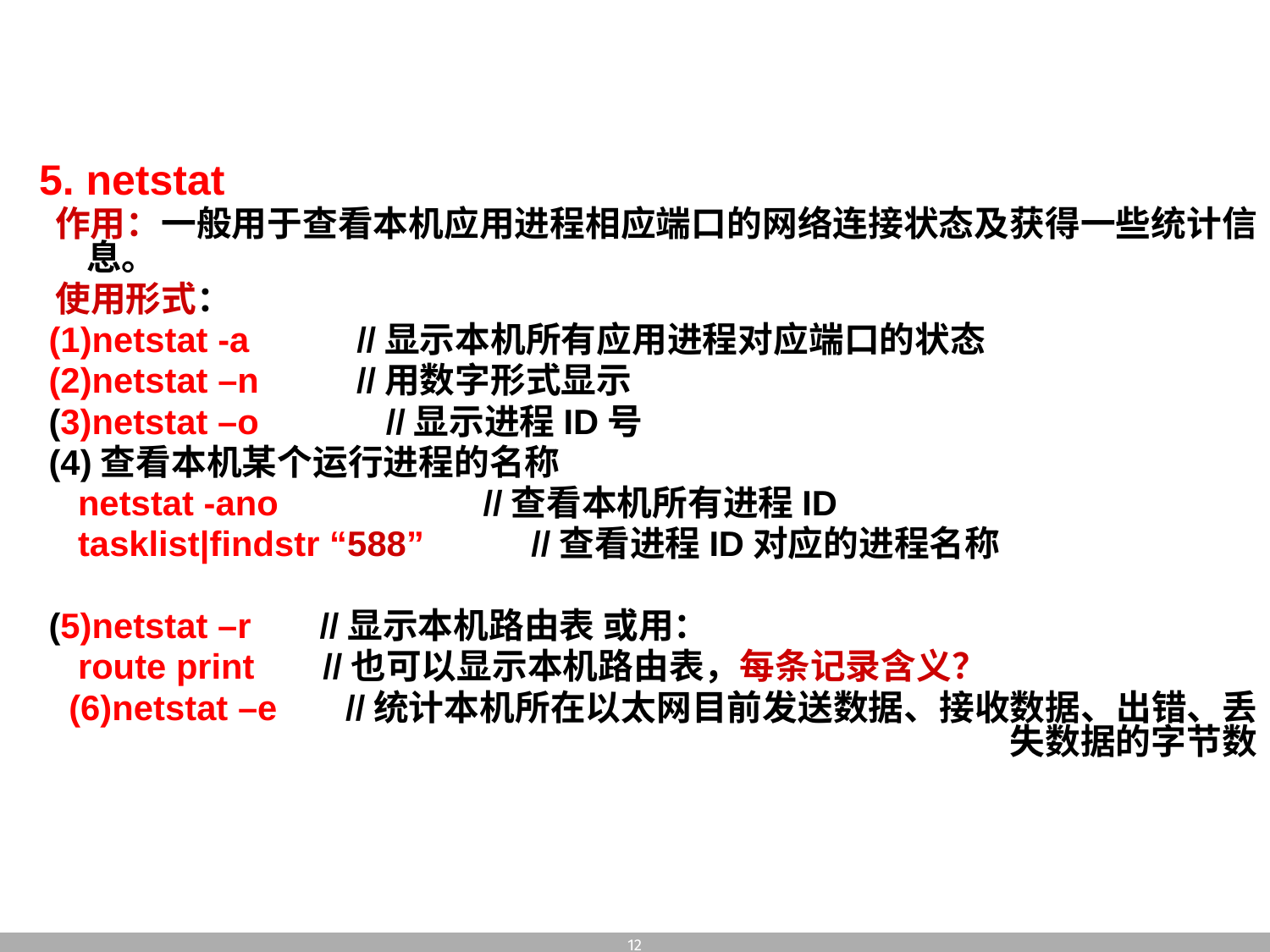

5. netstat
 作用：一般用于查看本机应用进程相应端口的网络连接状态及获得一些统计信息。
 使用形式：
 (1)netstat -a           //显示本机所有应用进程对应端口的状态
 (2)netstat –n          //用数字形式显示
 (3)netstat –o             //显示进程ID号
 (4)查看本机某个运行进程的名称
    netstat -ano                     //查看本机所有进程ID
    tasklist|findstr “588”           //查看进程ID对应的进程名称

 (5)netstat –r       //显示本机路由表 或用：
    route print       //也可以显示本机路由表，每条记录含义？
(6)netstat –e       //统计本机所在以太网目前发送数据、接收数据、出错、丢失数据的字节数